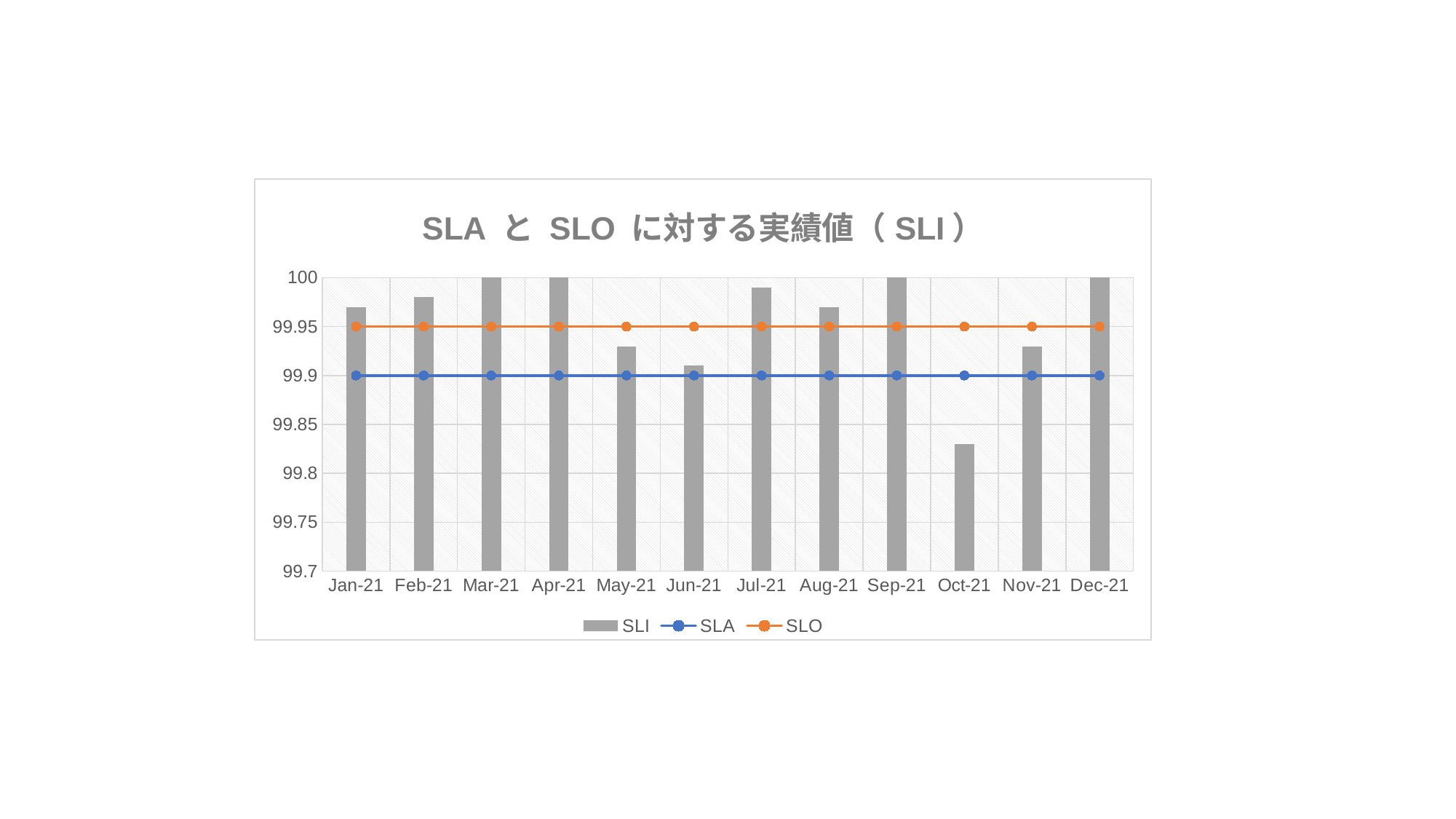

### Chart: SLA と SLO に対する実績値（SLI）

| Category | SLI | SLA | SLO |
|---|---|---|---|
| 44197 | 99.97 | 99.9 | 99.95 |
| 44228 | 99.98 | 99.9 | 99.95 |
| 44256 | 100.0 | 99.9 | 99.95 |
| 44287 | 100.0 | 99.9 | 99.95 |
| 44317 | 99.93 | 99.9 | 99.95 |
| 44348 | 99.91 | 99.9 | 99.95 |
| 44378 | 99.99 | 99.9 | 99.95 |
| 44409 | 99.97 | 99.9 | 99.95 |
| 44440 | 100.0 | 99.9 | 99.95 |
| 44470 | 99.83 | 99.9 | 99.95 |
| 44501 | 99.93 | 99.9 | 99.95 |
| 44531 | 100.0 | 99.9 | 99.95 |